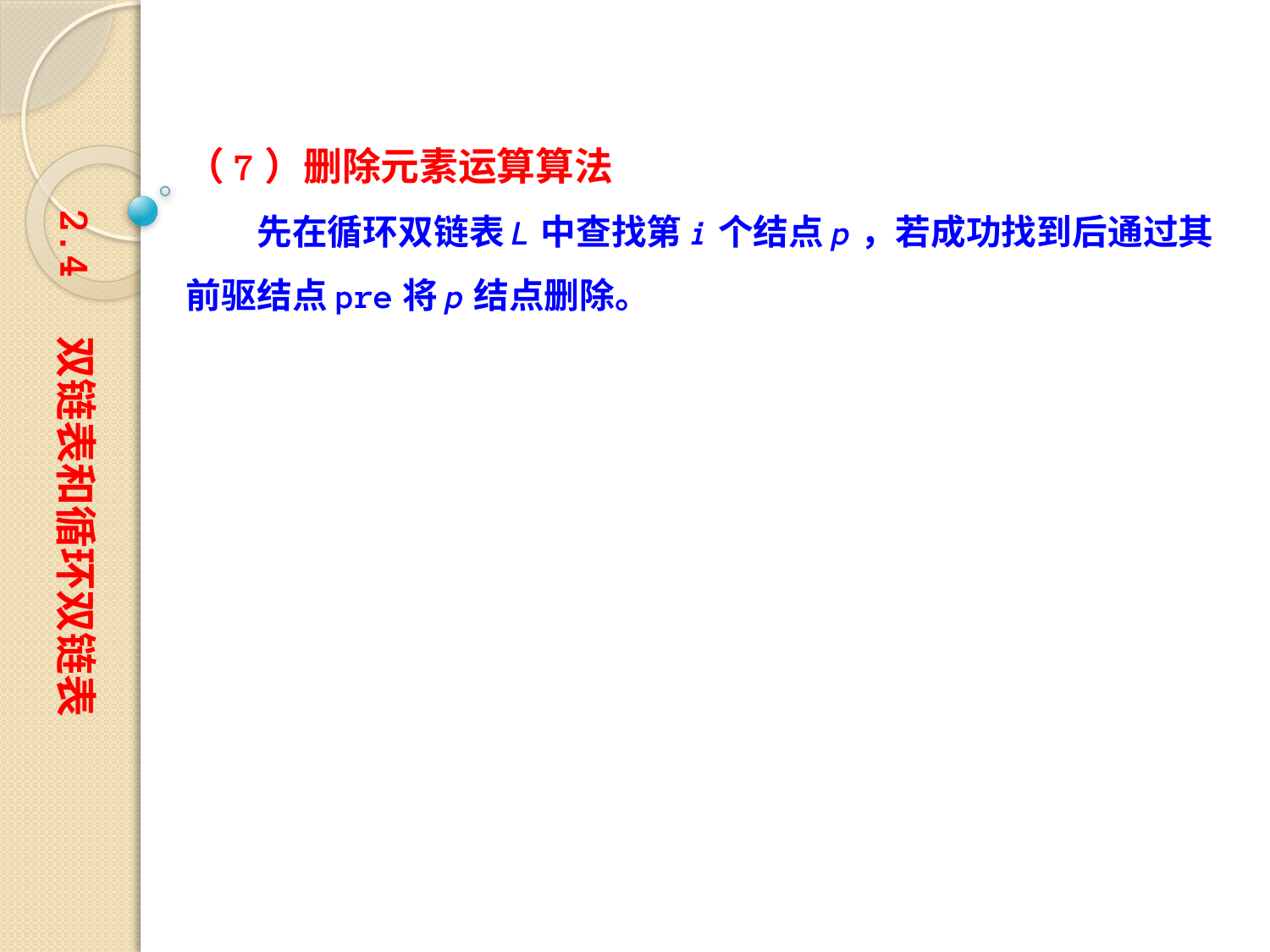

（7）删除元素运算算法
　　先在循环双链表L中查找第i个结点p，若成功找到后通过其前驱结点pre将p结点删除。
2.4  双链表和循环双链表